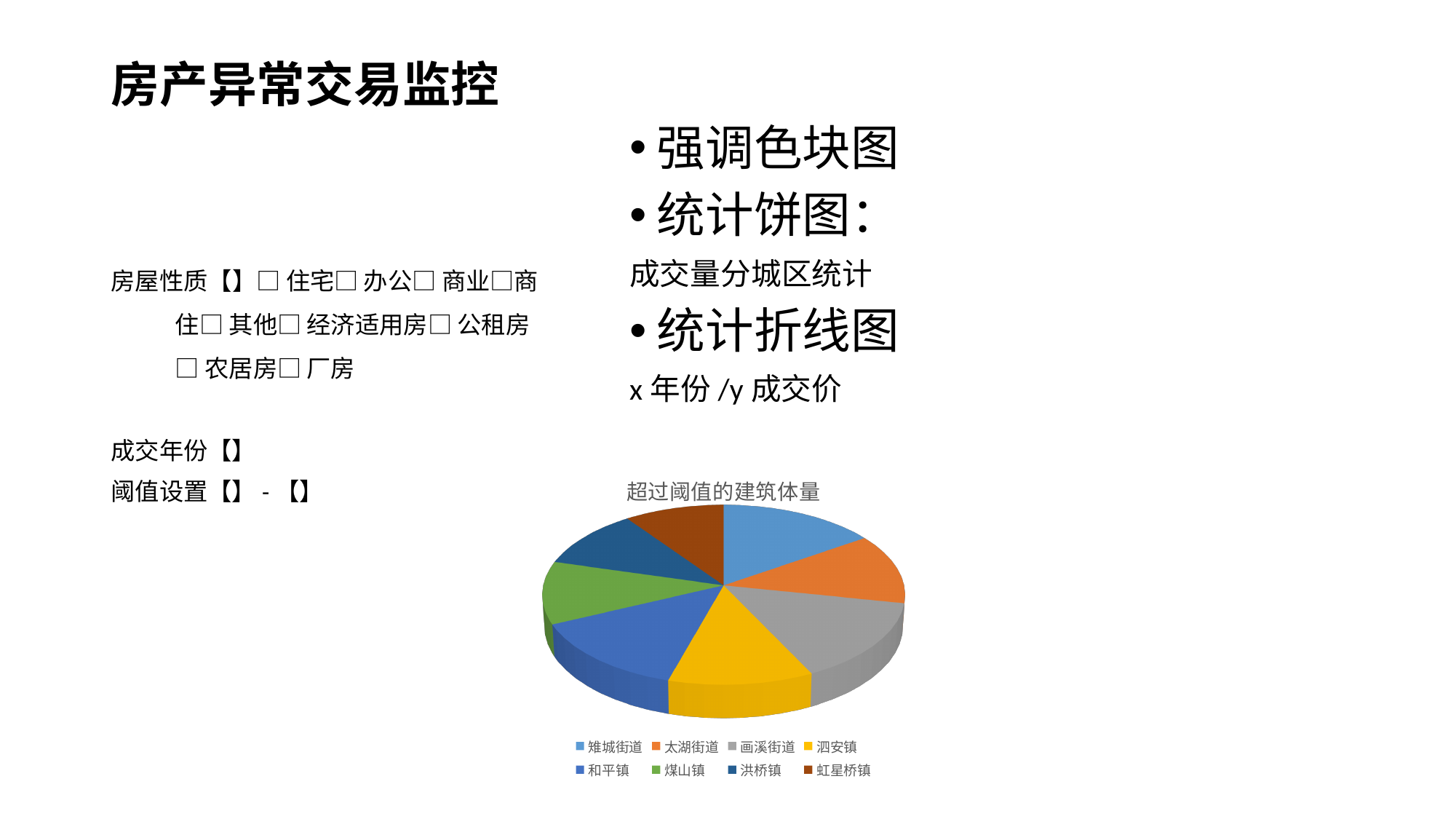

# 房产异常交易监控
强调色块图
统计饼图：
成交量分城区统计
统计折线图
x年份/y成交价

房屋性质【】□ 住宅□ 办公□ 商业□商住□ 其他□ 经济适用房□ 公租房
□ 农居房□ 厂房

成交年份【】
阈值设置【】-【】

[unsupported chart]